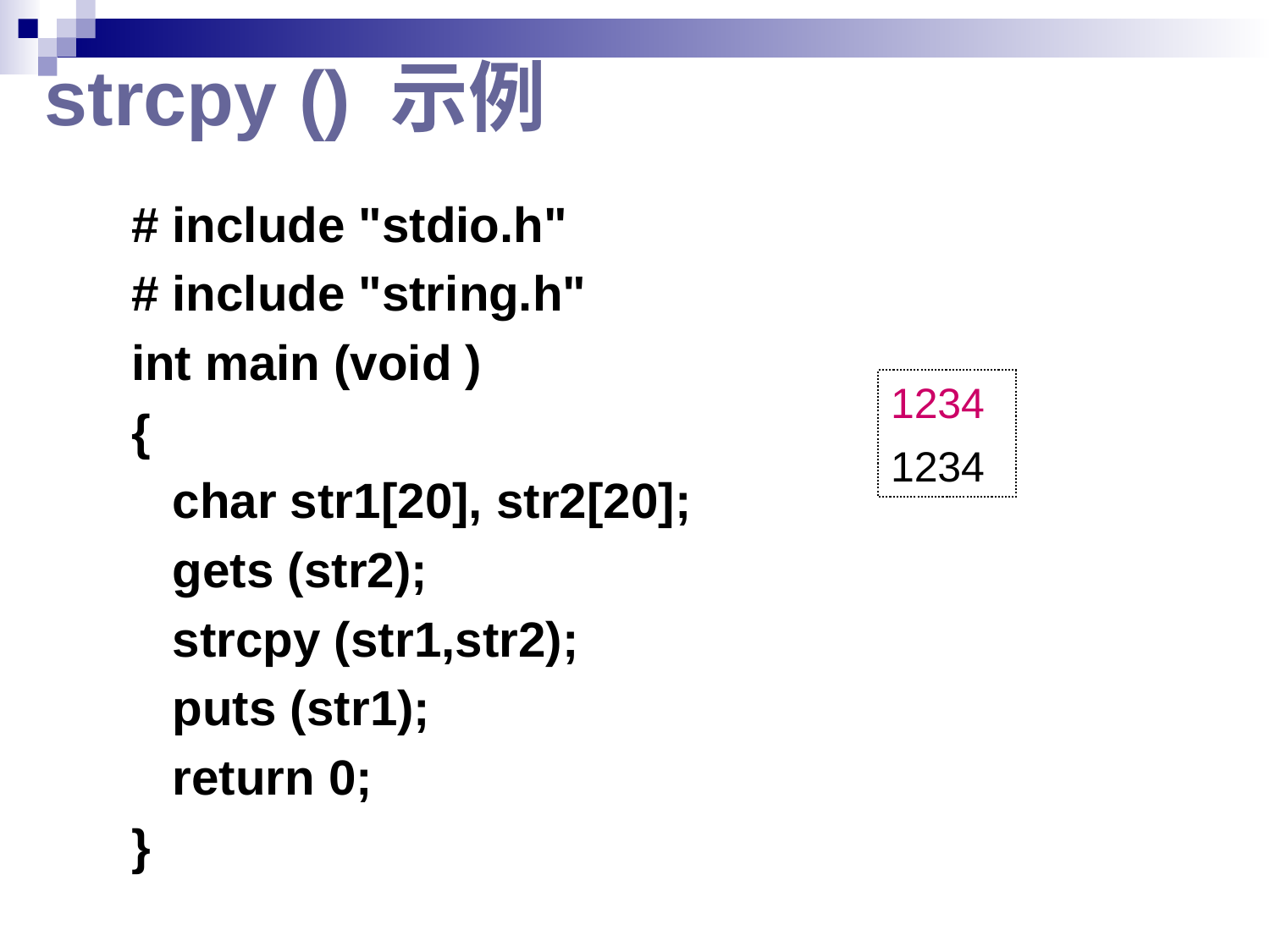

# strcpy () 示例
# include "stdio.h"
# include "string.h"
int main (void )
{
   char str1[20], str2[20];
   gets (str2);
   strcpy (str1,str2);
   puts (str1);
   return 0;
}
1234
1234